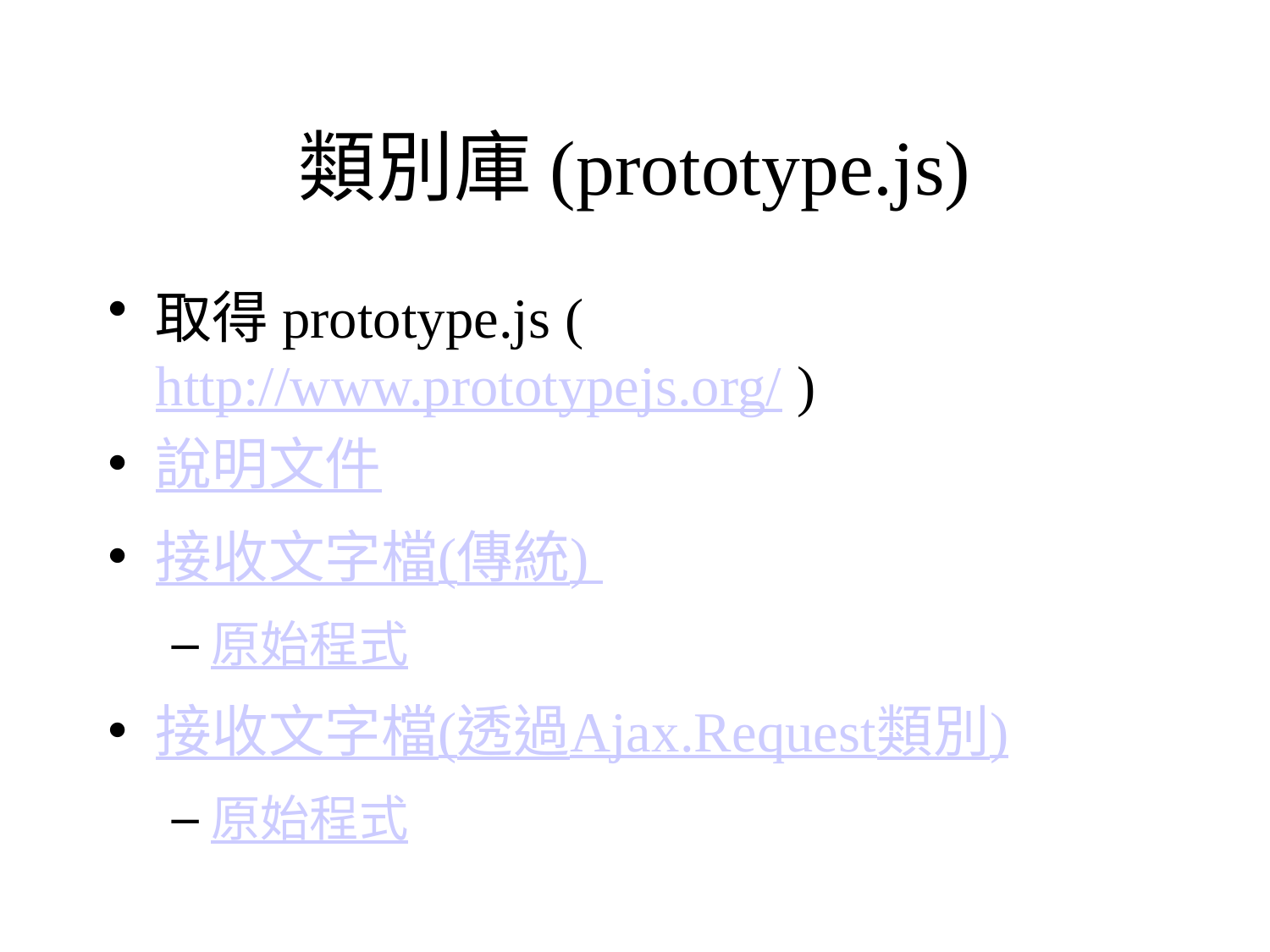

# 類別庫(prototype.js)
取得prototype.js ( http://www.prototypejs.org/ )
說明文件
接收文字檔(傳統)
原始程式
接收文字檔(透過Ajax.Request類別)
原始程式